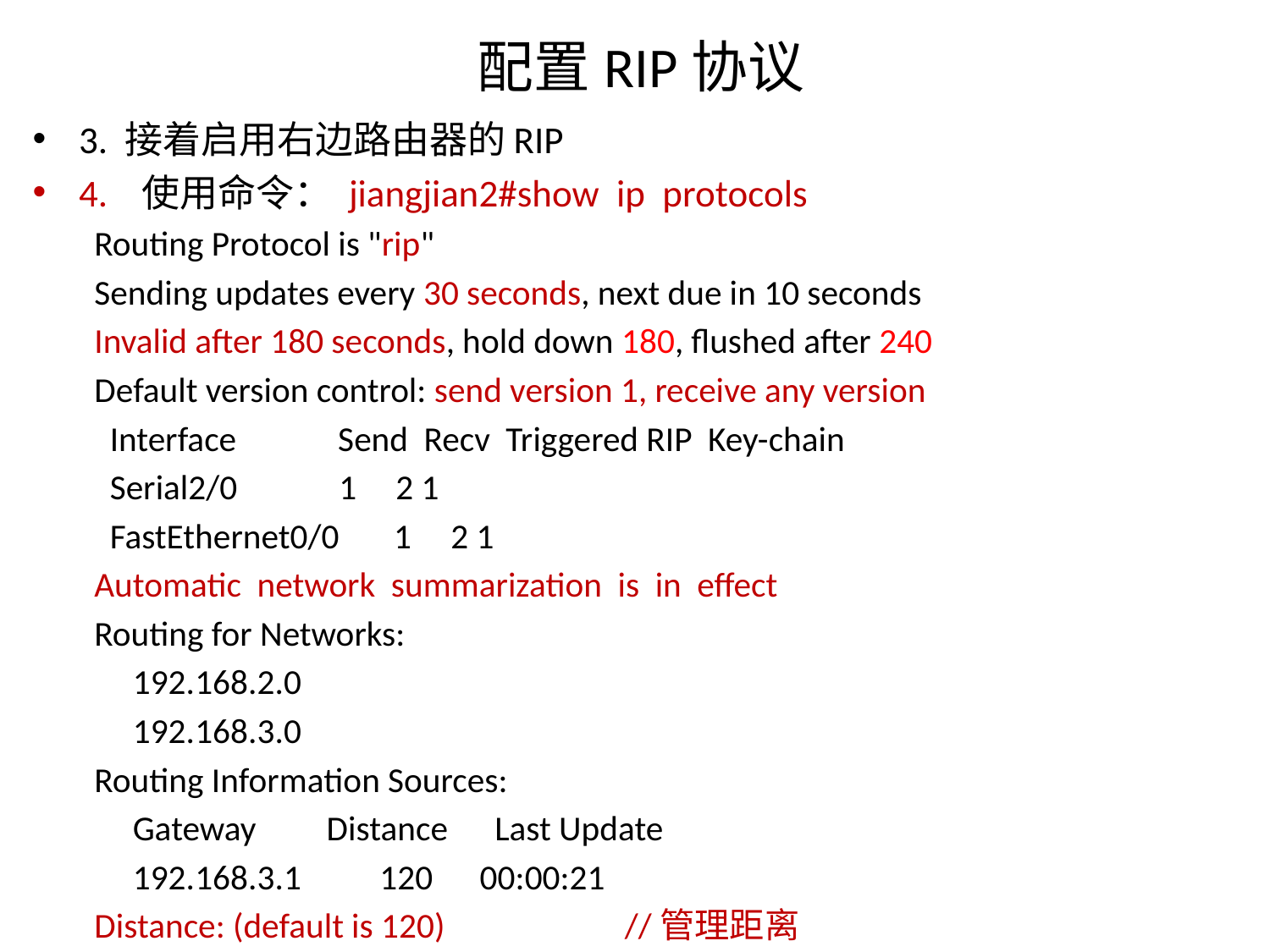

# 配置RIP协议
3. 接着启用右边路由器的RIP
4.   使用命令： jiangjian2#show  ip  protocols
Routing Protocol is "rip"
Sending updates every 30 seconds, next due in 10 seconds
Invalid after 180 seconds, hold down 180, flushed after 240
Default version control: send version 1, receive any version
  Interface             Send  Recv  Triggered RIP  Key-chain
  Serial2/0             1     2 1
  FastEthernet0/0       1     2 1
Automatic  network  summarization  is  in  effect
Routing for Networks:
	192.168.2.0
	192.168.3.0
Routing Information Sources:
	Gateway         Distance      Last Update
	192.168.3.1          120      00:00:21
Distance: (default is 120)                       //管理距离